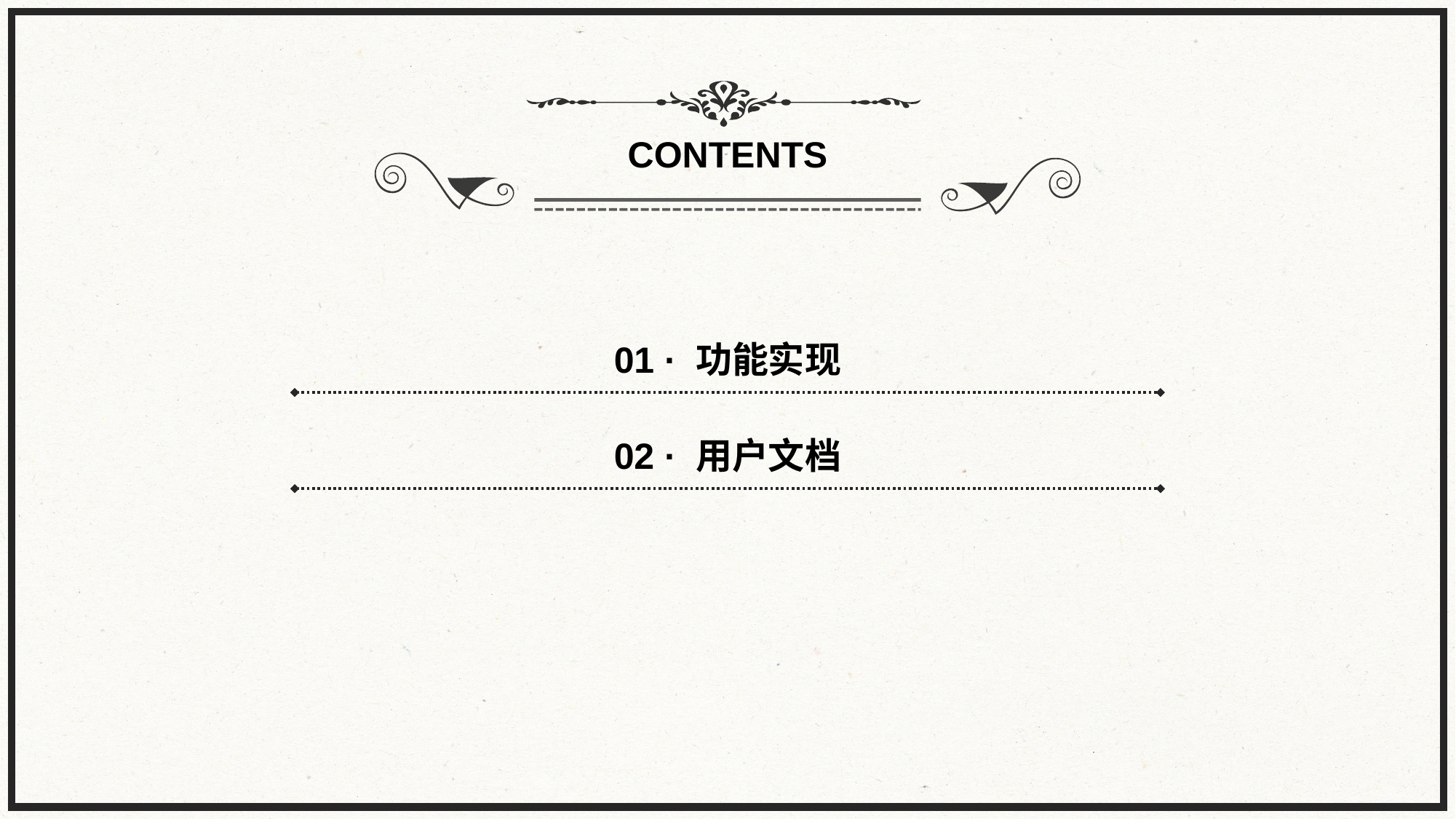

CONTENTS
01 · 功能实现
02 · 用户文档